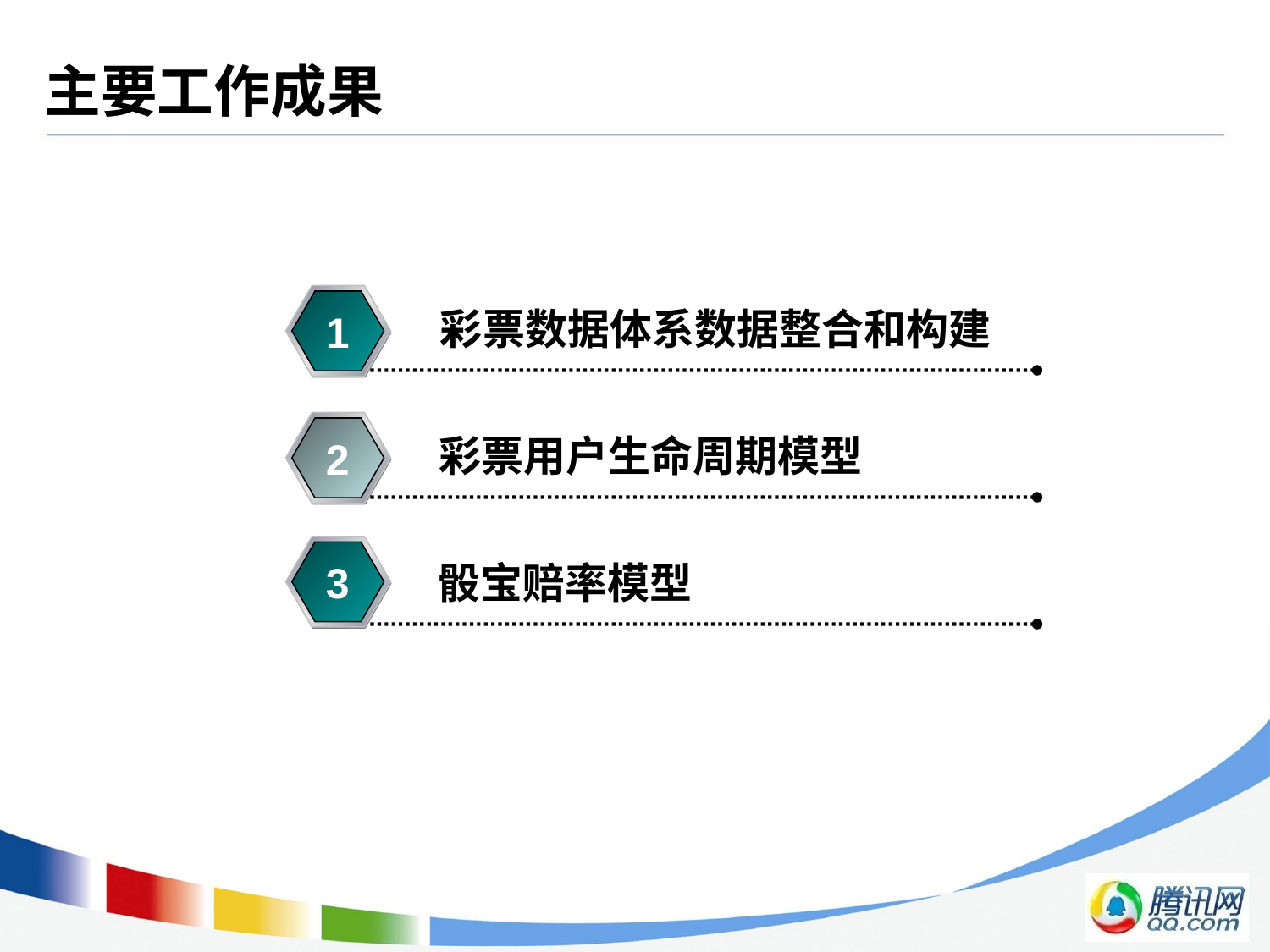

# 主要工作成果

彩票数据体系数据整合和构建
1

彩票用户生命周期模型
2

3
骰宝赔率模型